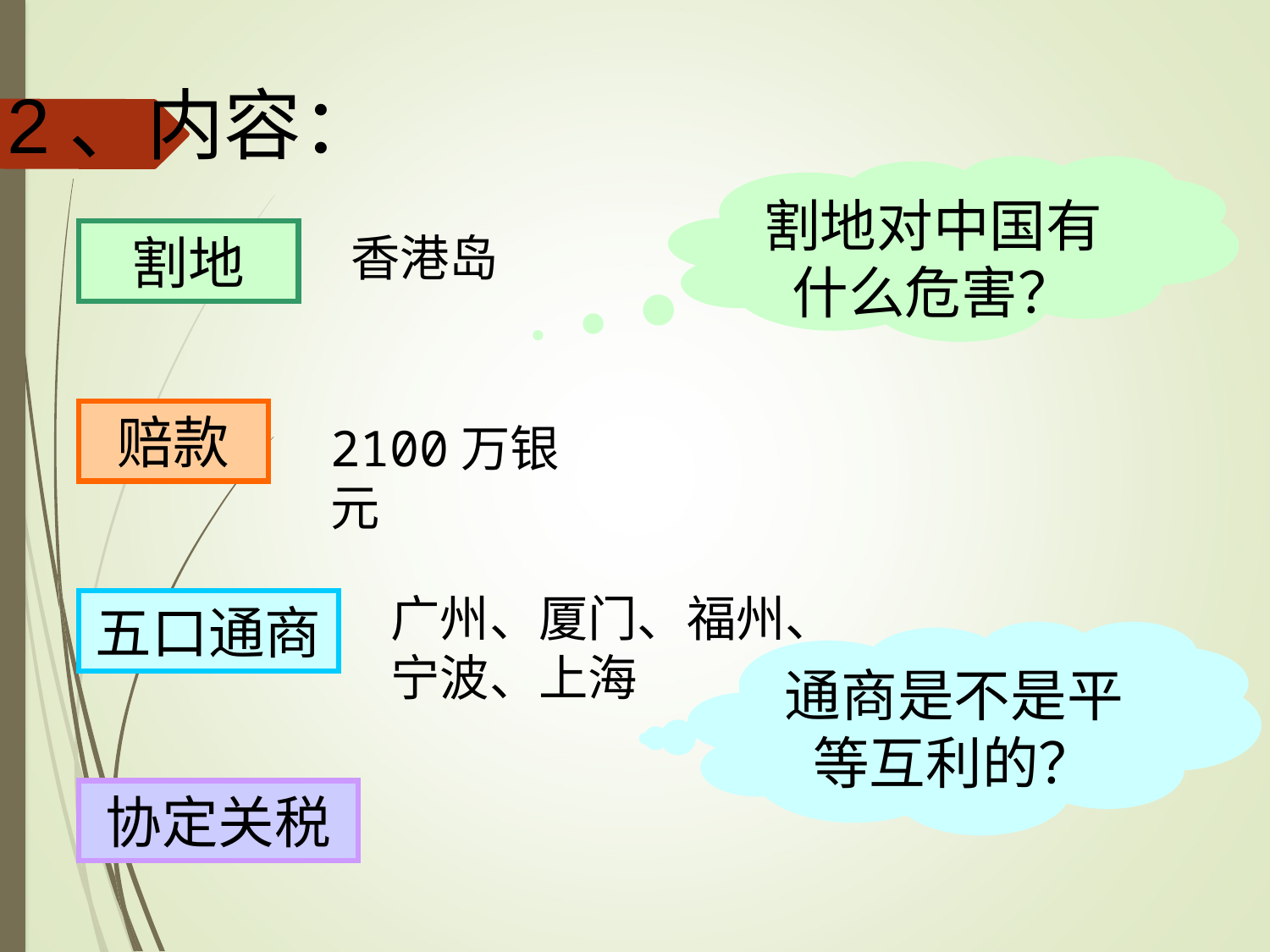

2、内容：
割地对中国有什么危害？
割地
香港岛
赔款
2100万银元
广州、厦门、福州、宁波、上海
五口通商
通商是不是平等互利的？
协定关税